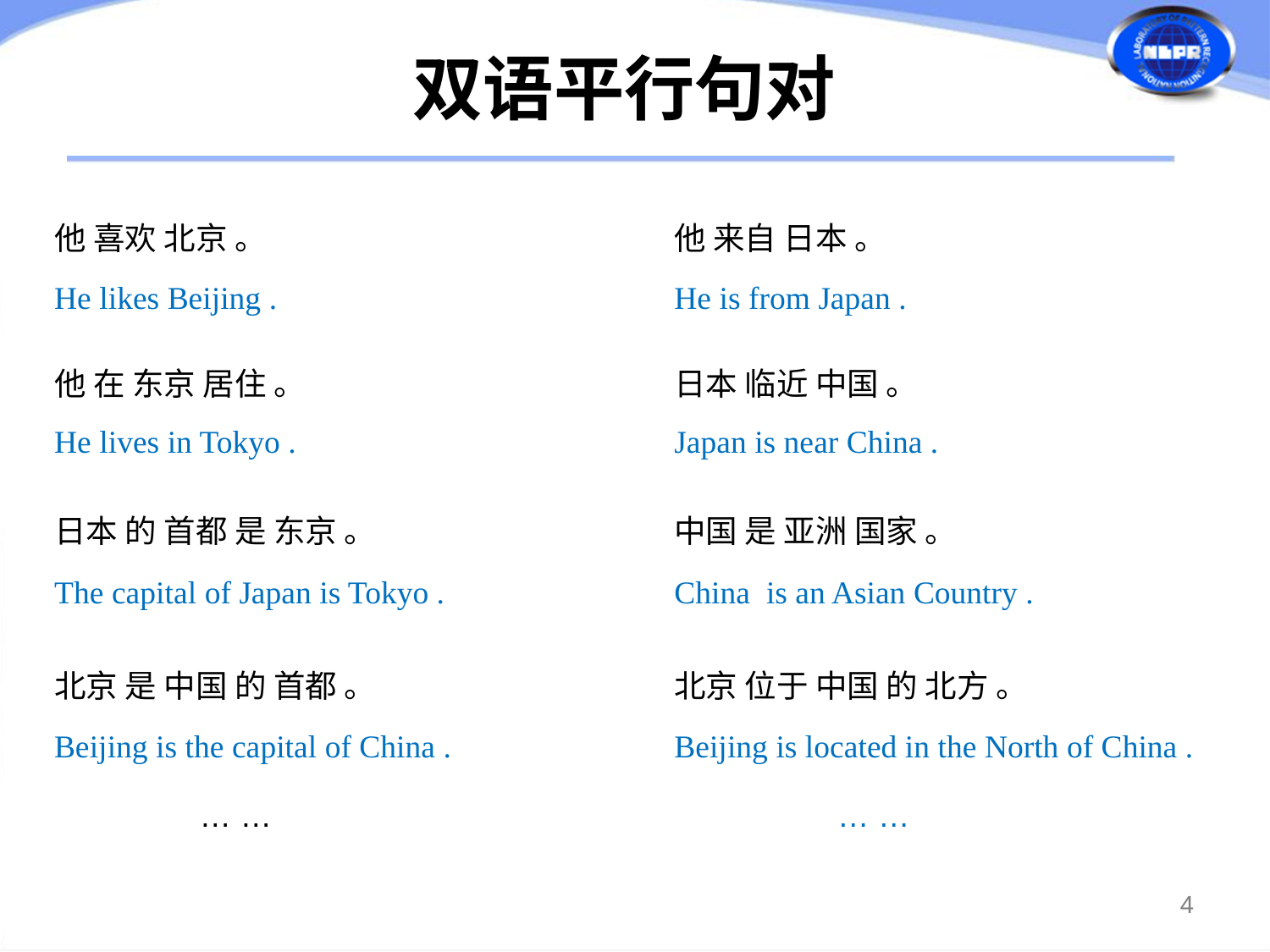

双语平行句对
他 喜欢 北京 。
他 来自 日本 。
He likes Beijing .
He is from Japan .
他 在 东京 居住 。
日本 临近 中国 。
He lives in Tokyo .
Japan is near China .
日本 的 首都 是 东京 。
中国 是 亚洲 国家 。
The capital of Japan is Tokyo .
China  is an Asian Country .
北京 是 中国 的 首都 。
北京 位于 中国 的 北方 。
Beijing is the capital of China .
Beijing is located in the North of China .
… …
… …
4